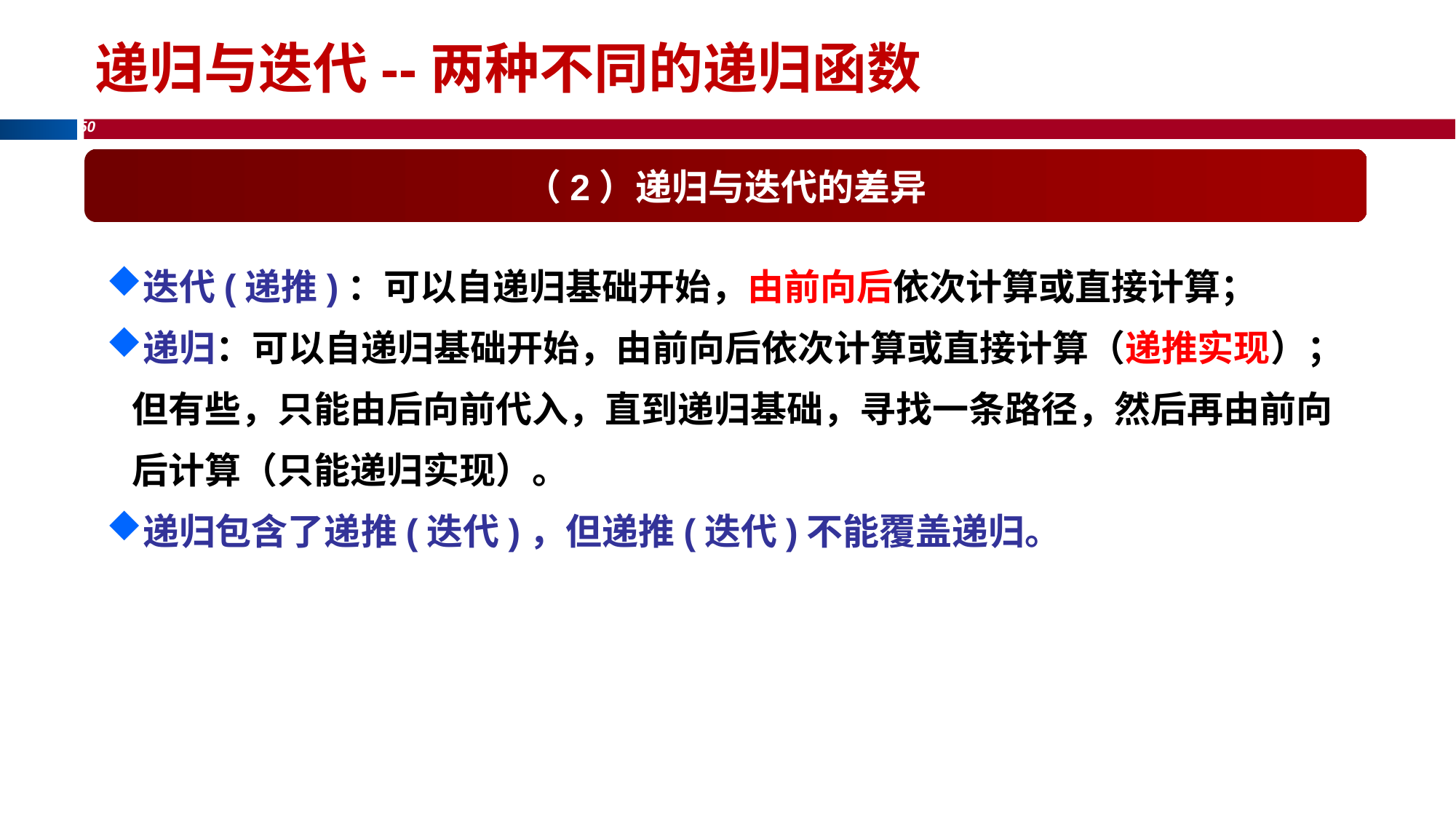

50
递归与迭代--两种不同的递归函数
（2）递归与迭代的差异
迭代(递推)：可以自递归基础开始，由前向后依次计算或直接计算；
递归：可以自递归基础开始，由前向后依次计算或直接计算（递推实现）；但有些，只能由后向前代入，直到递归基础，寻找一条路径，然后再由前向后计算（只能递归实现）。
递归包含了递推(迭代)，但递推(迭代)不能覆盖递归。